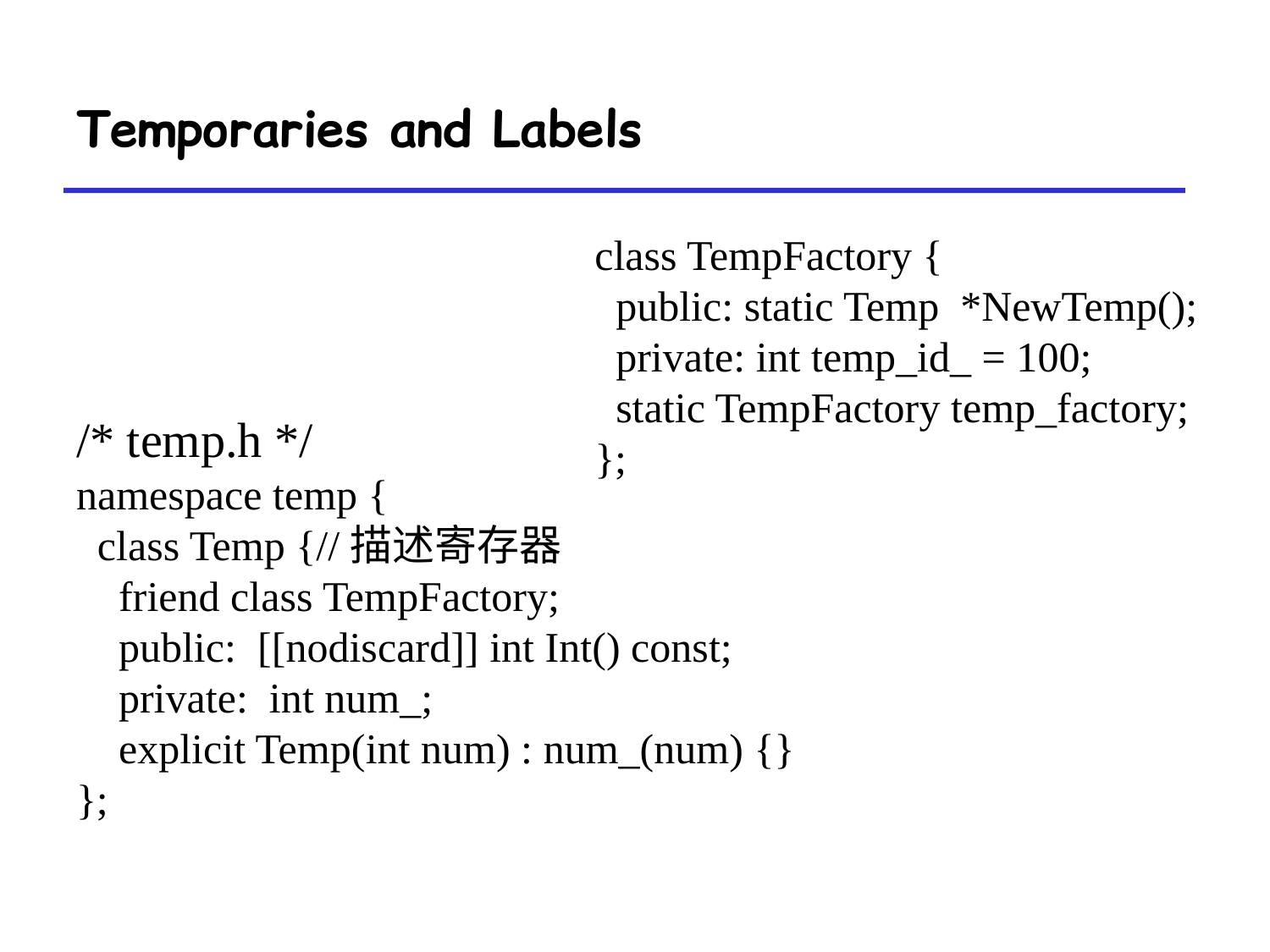

# Temporaries and Labels
class TempFactory {
  public: static Temp  *NewTemp();
  private: int temp_id_ = 100;
  static TempFactory temp_factory;
};
/* temp.h */
namespace temp {
  class Temp {//描述寄存器
    friend class TempFactory;
    public:  [[nodiscard]] int Int() const;
    private:  int num_;
    explicit Temp(int num) : num_(num) {}
};

27